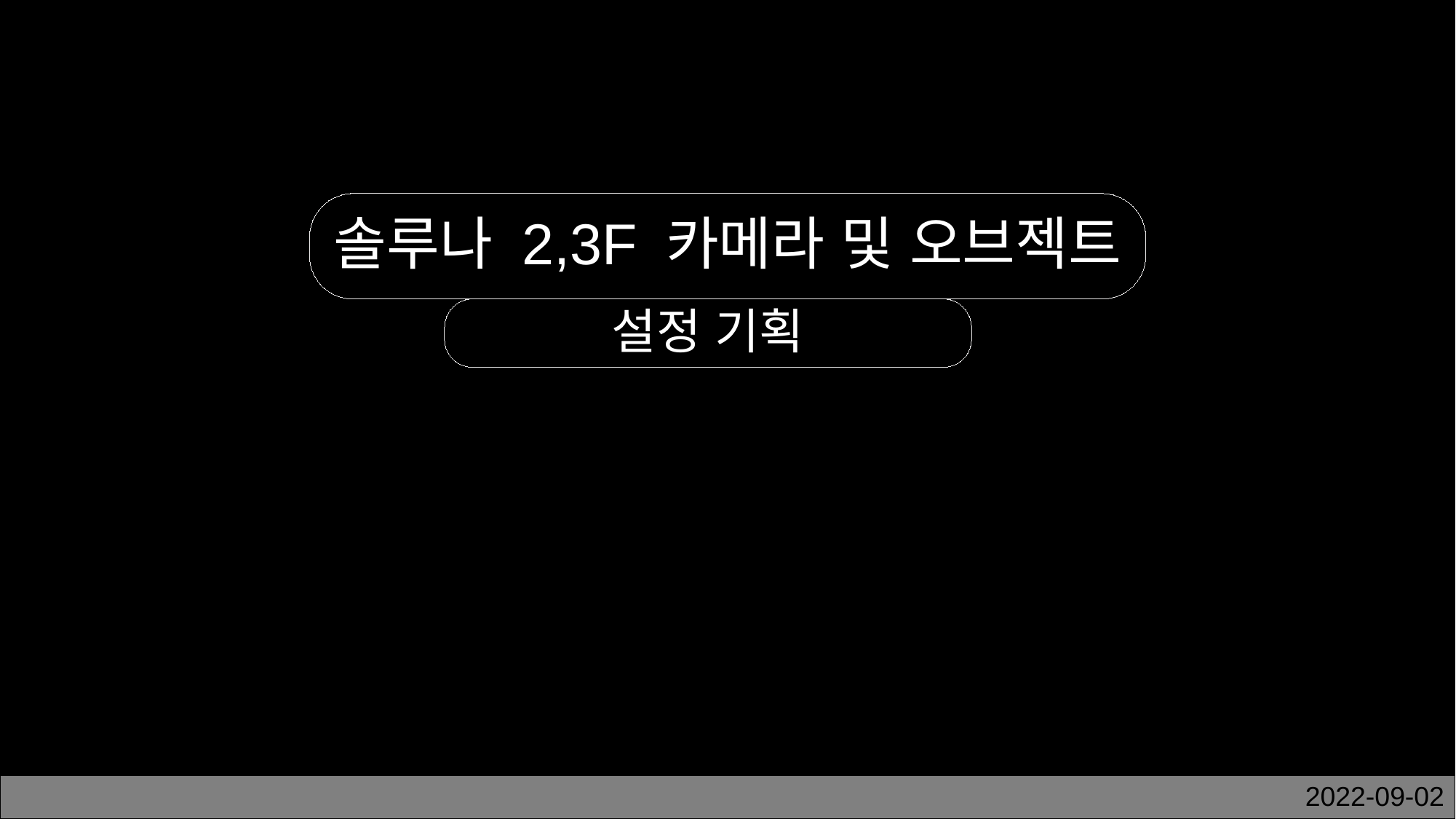

솔루나 2,3F 카메라 및 오브젝트
설정 기획
2022-09-02